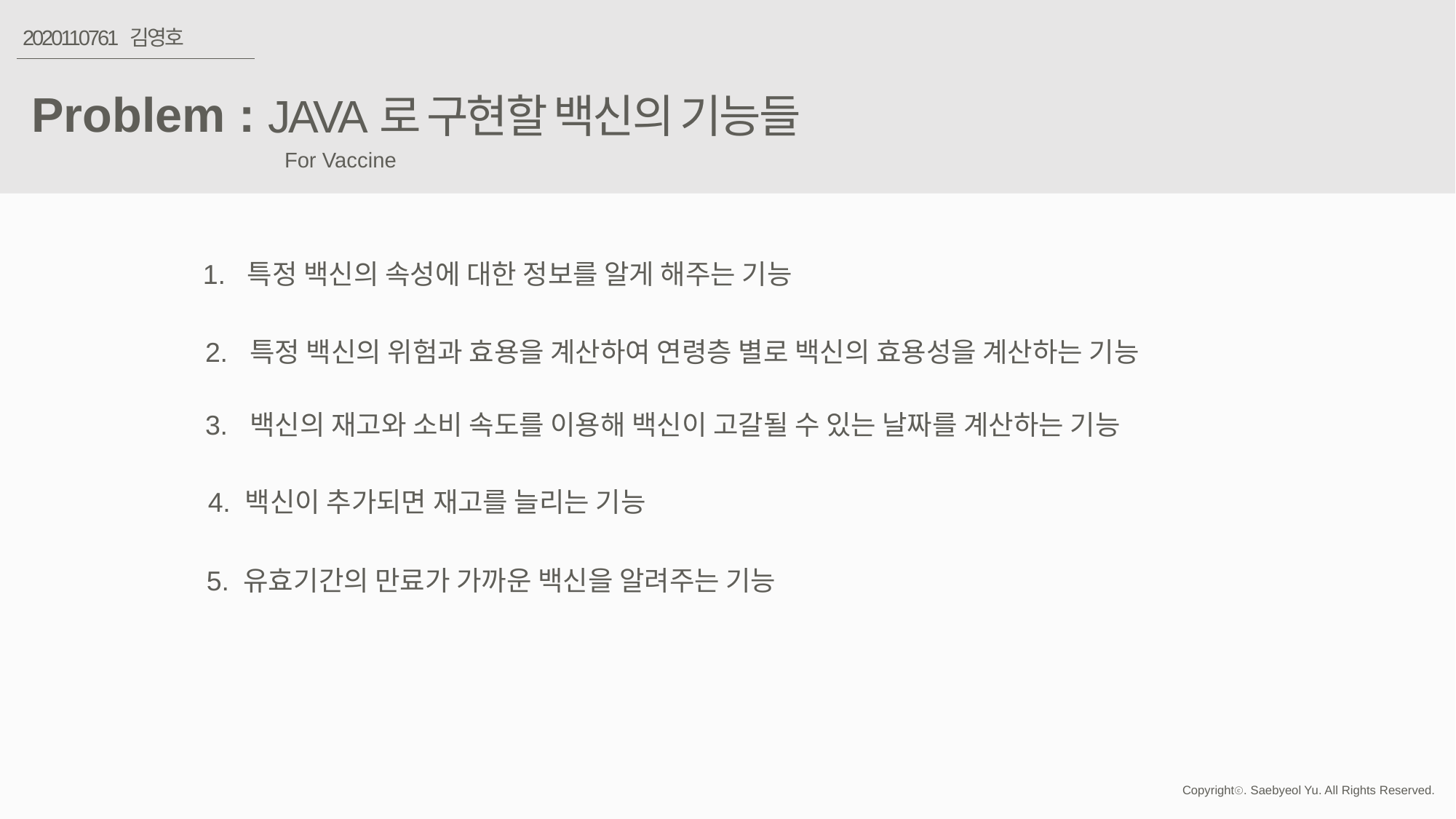

2020110761 김영호

Problem :
JAVA로 구현할 백신의 기능들
For Vaccine
1.  특정 백신의 속성에 대한 정보를 알게 해주는 기능
2.  특정 백신의 위험과 효용을 계산하여 연령층 별로 백신의 효용성을 계산하는 기능
3.  백신의 재고와 소비 속도를 이용해 백신이 고갈될 수 있는 날짜를 계산하는 기능
4. 백신이 추가되면 재고를 늘리는 기능
5. 유효기간의 만료가 가까운 백신을 알려주는 기능